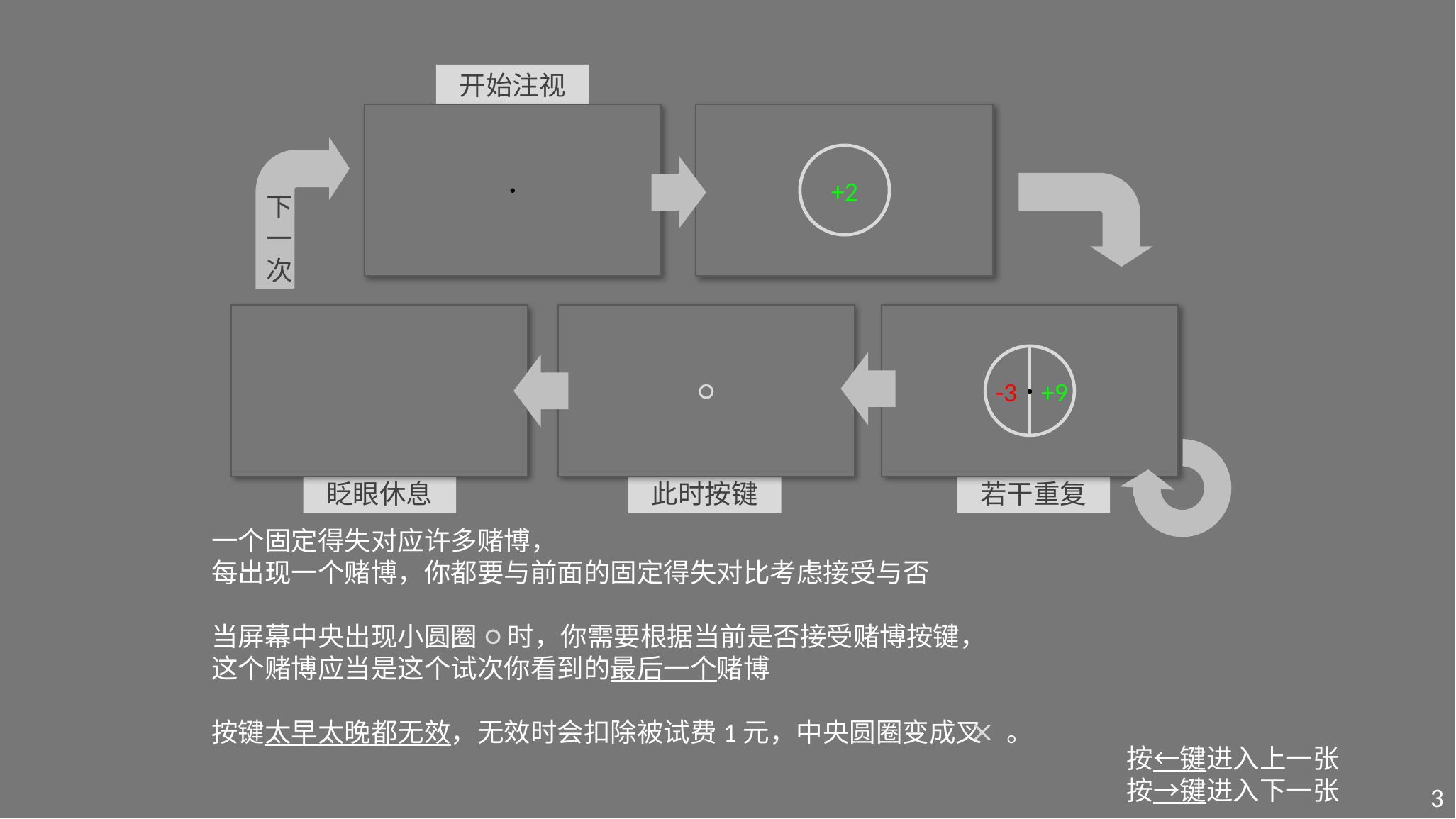

开始注视

+2

下一次

-3    +9

眨眼休息
此时按键
若干重复
一个固定得失对应许多赌博，
每出现一个赌博，你都要与前面的固定得失对比考虑接受与否

当屏幕中央出现小圆圈     时，你需要根据当前是否接受赌博按键，
这个赌博应当是这个试次你看到的最后一个赌博

按键太早太晚都无效，无效时会扣除被试费1元，中央圆圈变成叉    。

按←键进入上一张
按→键进入下一张
3